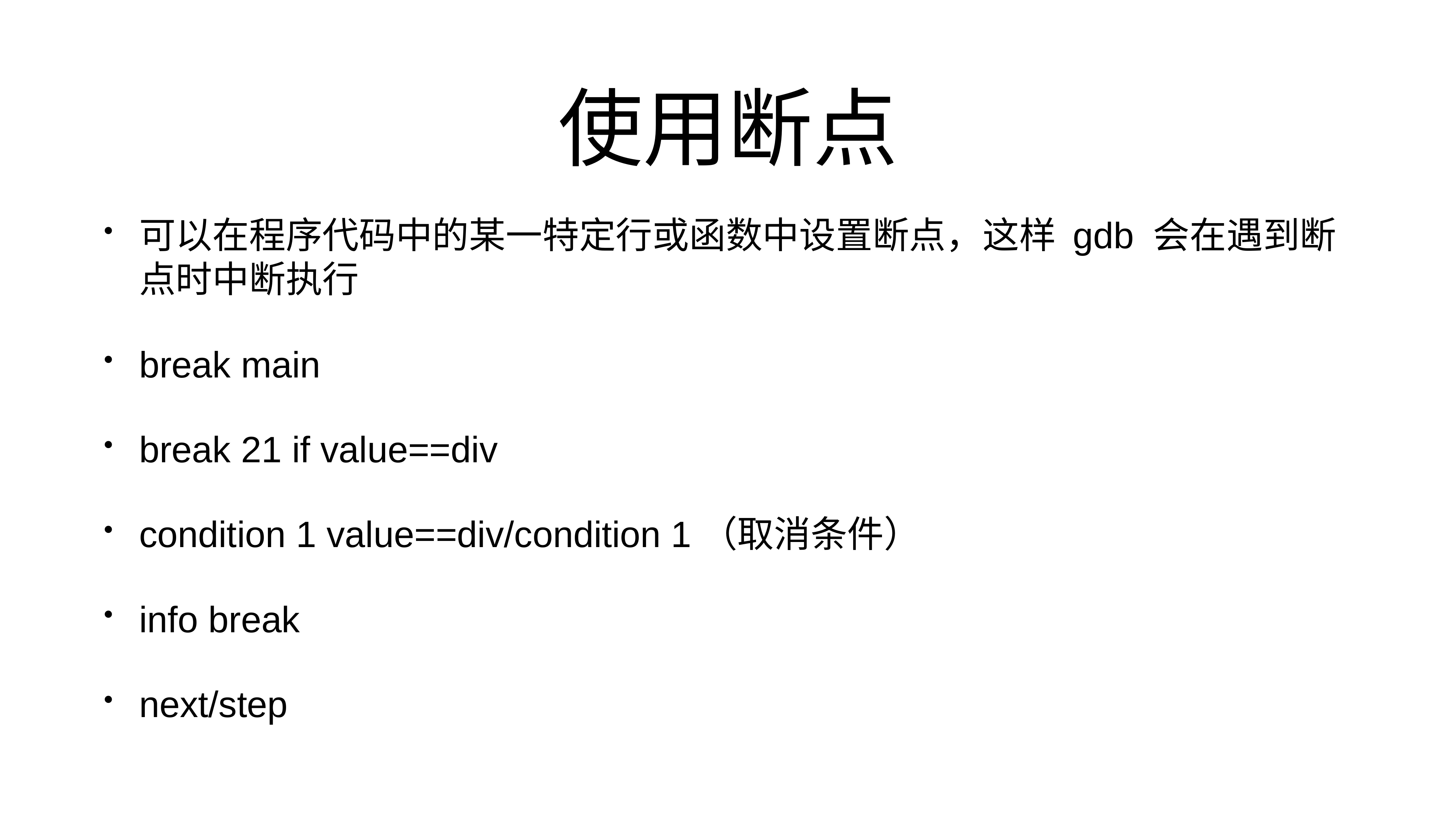

# 使用断点
可以在程序代码中的某一特定行或函数中设置断点，这样 gdb 会在遇到断点时中断执行
break main
break 21 if value==div
condition 1 value==div/condition 1（取消条件）
info break
next/step